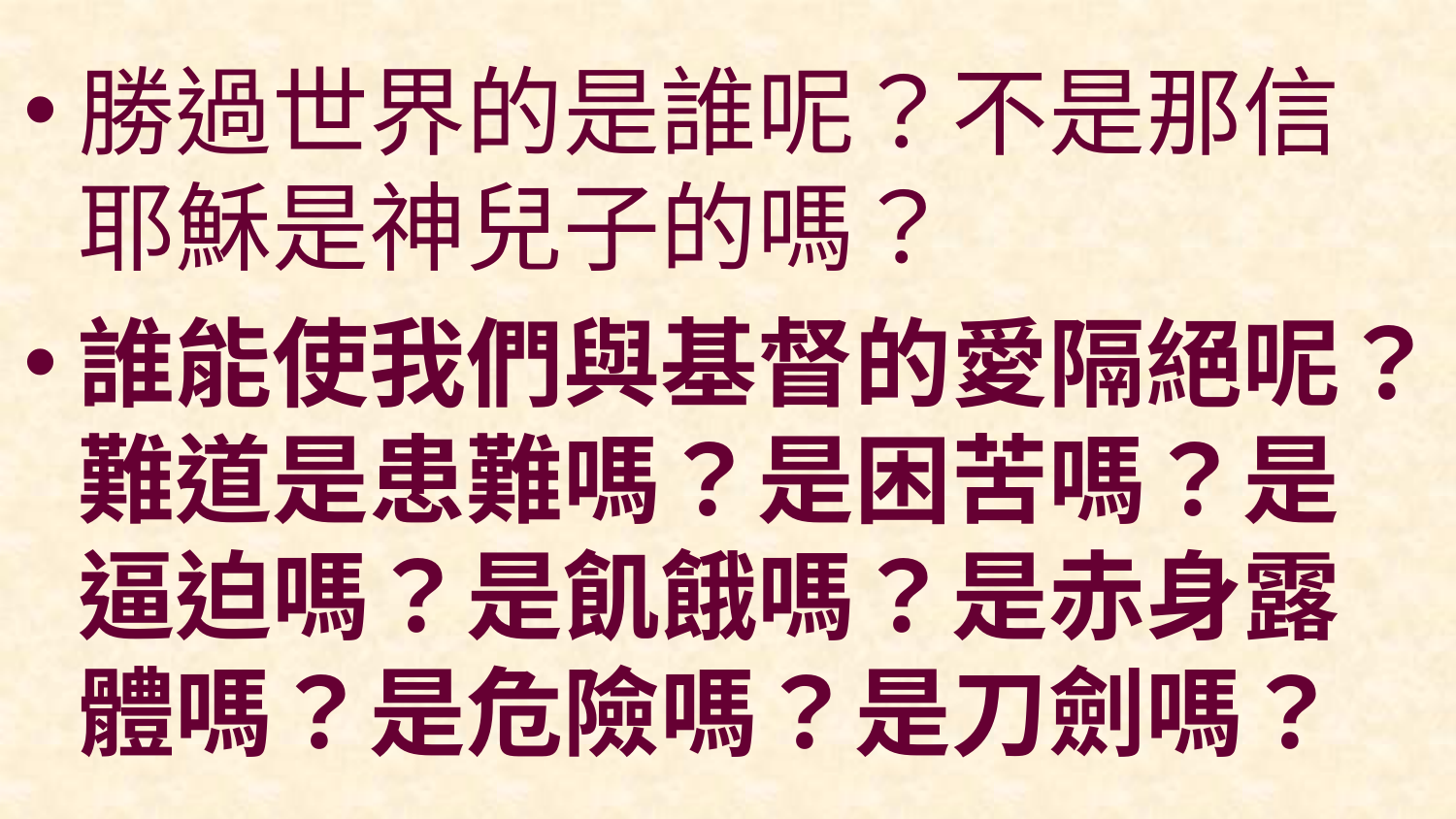

勝過世界的是誰呢？不是那信耶穌是神兒子的嗎？
誰能使我們與基督的愛隔絕呢？難道是患難嗎？是困苦嗎？是逼迫嗎？是飢餓嗎？是赤身露體嗎？是危險嗎？是刀劍嗎？